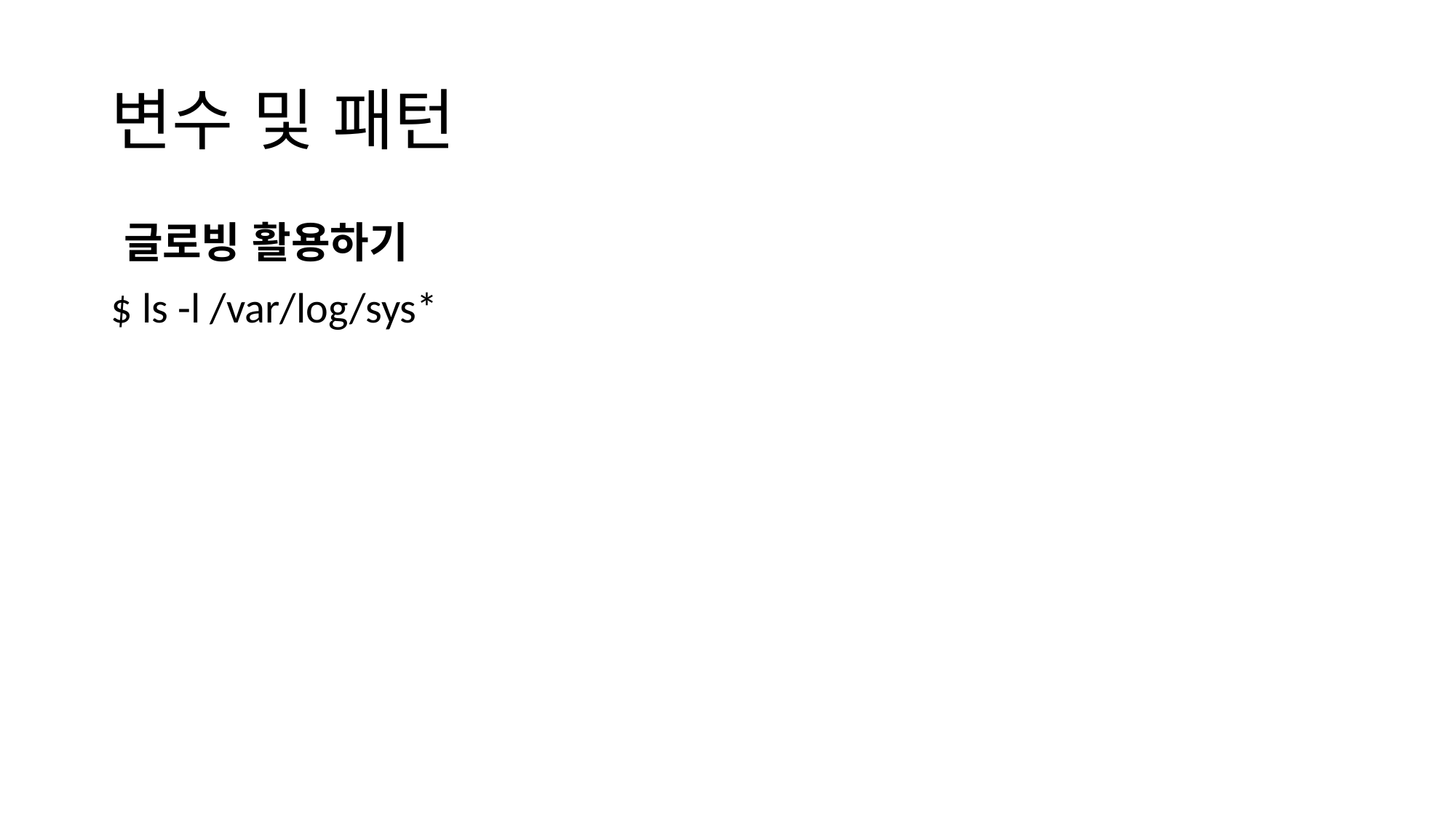

# 변수 및 패턴
글로빙 활용하기
$ ls -l /var/log/sys*